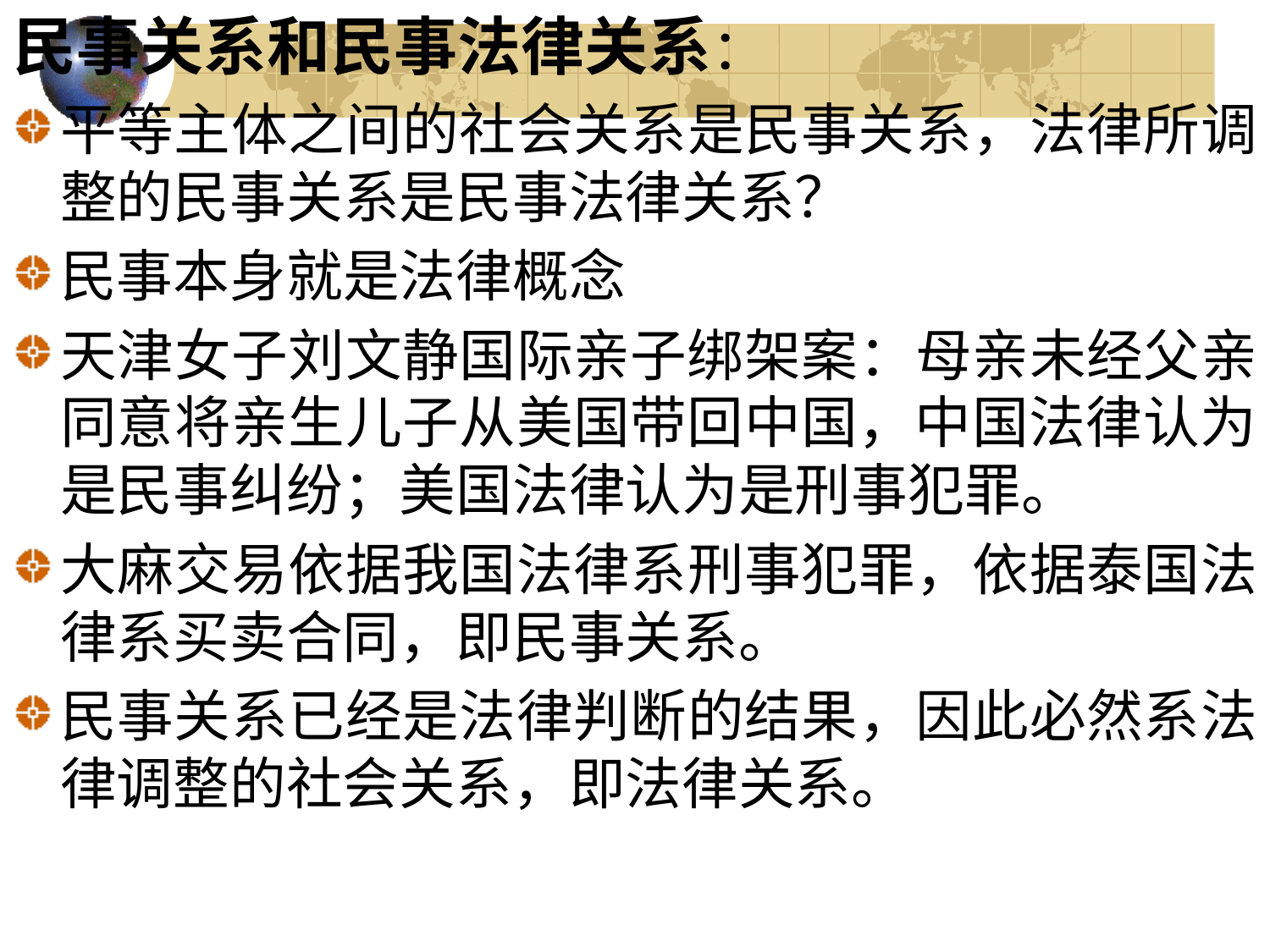

民事关系和民事法律关系：
平等主体之间的社会关系是民事关系，法律所调整的民事关系是民事法律关系？
民事本身就是法律概念
天津女子刘文静国际亲子绑架案：母亲未经父亲同意将亲生儿子从美国带回中国，中国法律认为是民事纠纷；美国法律认为是刑事犯罪。
大麻交易依据我国法律系刑事犯罪，依据泰国法律系买卖合同，即民事关系。
民事关系已经是法律判断的结果，因此必然系法律调整的社会关系，即法律关系。